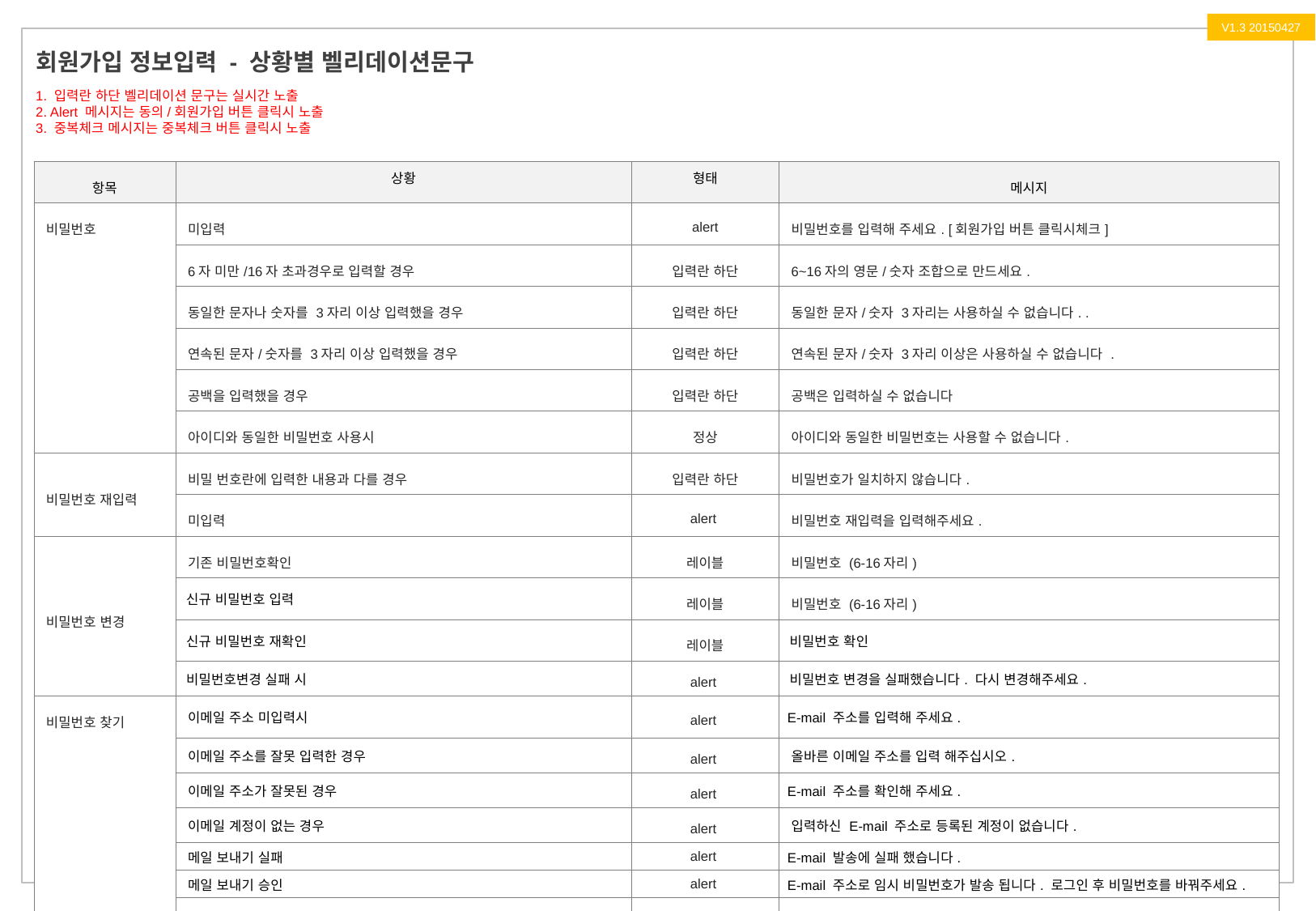

V1.3 20150427
회원가입 정보입력 - 상황별 벨리데이션문구
1. 입력란 하단 벨리데이션 문구는 실시간 노출
2. Alert 메시지는 동의/회원가입 버튼 클릭시 노출
3. 중복체크 메시지는 중복체크 버튼 클릭시 노출
| 항목 | 상황 | 형태 | 메시지 |
| --- | --- | --- | --- |
| 비밀번호 | 미입력 | alert | 비밀번호를 입력해 주세요. [회원가입 버튼 클릭시체크] |
|  | 6자 미만/16자 초과경우로 입력할 경우 | 입력란 하단 | 6~16자의 영문/숫자 조합으로 만드세요. |
|  | 동일한 문자나 숫자를 3자리 이상 입력했을 경우 | 입력란 하단 | 동일한 문자/숫자 3자리는 사용하실 수 없습니다. . |
|  | 연속된 문자/숫자를 3자리 이상 입력했을 경우 | 입력란 하단 | 연속된 문자/숫자 3자리 이상은 사용하실 수 없습니다 . |
|  | 공백을 입력했을 경우 | 입력란 하단 | 공백은 입력하실 수 없습니다 |
|  | 아이디와 동일한 비밀번호 사용시 | 정상 | 아이디와 동일한 비밀번호는 사용할 수 없습니다. |
| 비밀번호 재입력 | 비밀 번호란에 입력한 내용과 다를 경우 | 입력란 하단 | 비밀번호가 일치하지 않습니다. |
|  | 미입력 | alert | 비밀번호 재입력을 입력해주세요. |
| 비밀번호 변경 | 기존 비밀번호확인 | 레이블 | 비밀번호 (6-16자리) |
|  | 신규 비밀번호 입력 | 레이블 | 비밀번호 (6-16자리) |
|  | 신규 비밀번호 재확인 | 레이블 | 비밀번호 확인 |
|  | 비밀번호변경 실패 시 | alert | 비밀번호 변경을 실패했습니다. 다시 변경해주세요. |
| 비밀번호 찾기 | 이메일 주소 미입력시 | alert | E-mail 주소를 입력해 주세요. |
|  | 이메일 주소를 잘못 입력한 경우 | alert | 올바른 이메일 주소를 입력 해주십시오. |
|  | 이메일 주소가 잘못된 경우 | alert | E-mail 주소를 확인해 주세요. |
|  | 이메일 계정이 없는 경우 | alert | 입력하신 E-mail 주소로 등록된 계정이 없습니다. |
|  | 메일 보내기 실패 | alert | E-mail 발송에 실패 했습니다. |
|  | 메일 보내기 승인 | alert | E-mail 주소로 임시 비밀번호가 발송 됩니다. 로그인 후 비밀번호를 바꿔주세요. |
| 약관미동의 | 약관 미동의 >회원가입 진행 | alert | 이용약관에 동의 후 회원가입이 가능합니다. |
12